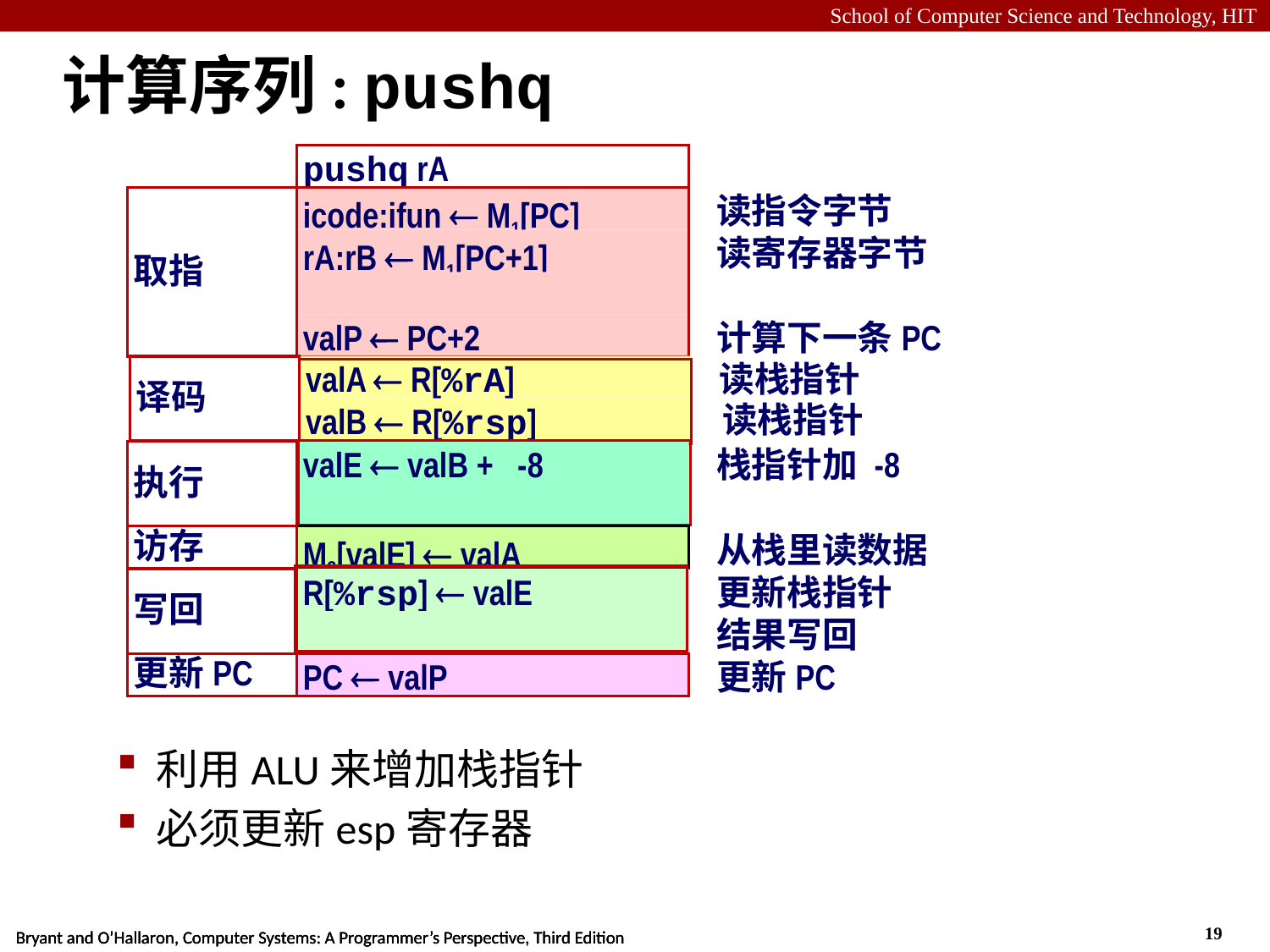

# 计算序列: pushq
pushq rA
取指
icode:ifun ← M1[PC]

读指令字节
rA:rB ← M1[PC+1]
读寄存器字节

valP ← PC+2
计算下一条PC
译码
valA ← R[%rA]
读栈指针

读栈指针
valB ← R[%rsp]

valE ← valB +   -8
执行
栈指针加 -8

访存
M8[valE] ← valA
从栈里读数据

写回
R[%rsp] ← valE
更新栈指针

结果写回
更新PC
PC ← valP
更新PC
利用ALU来增加栈指针
必须更新esp寄存器